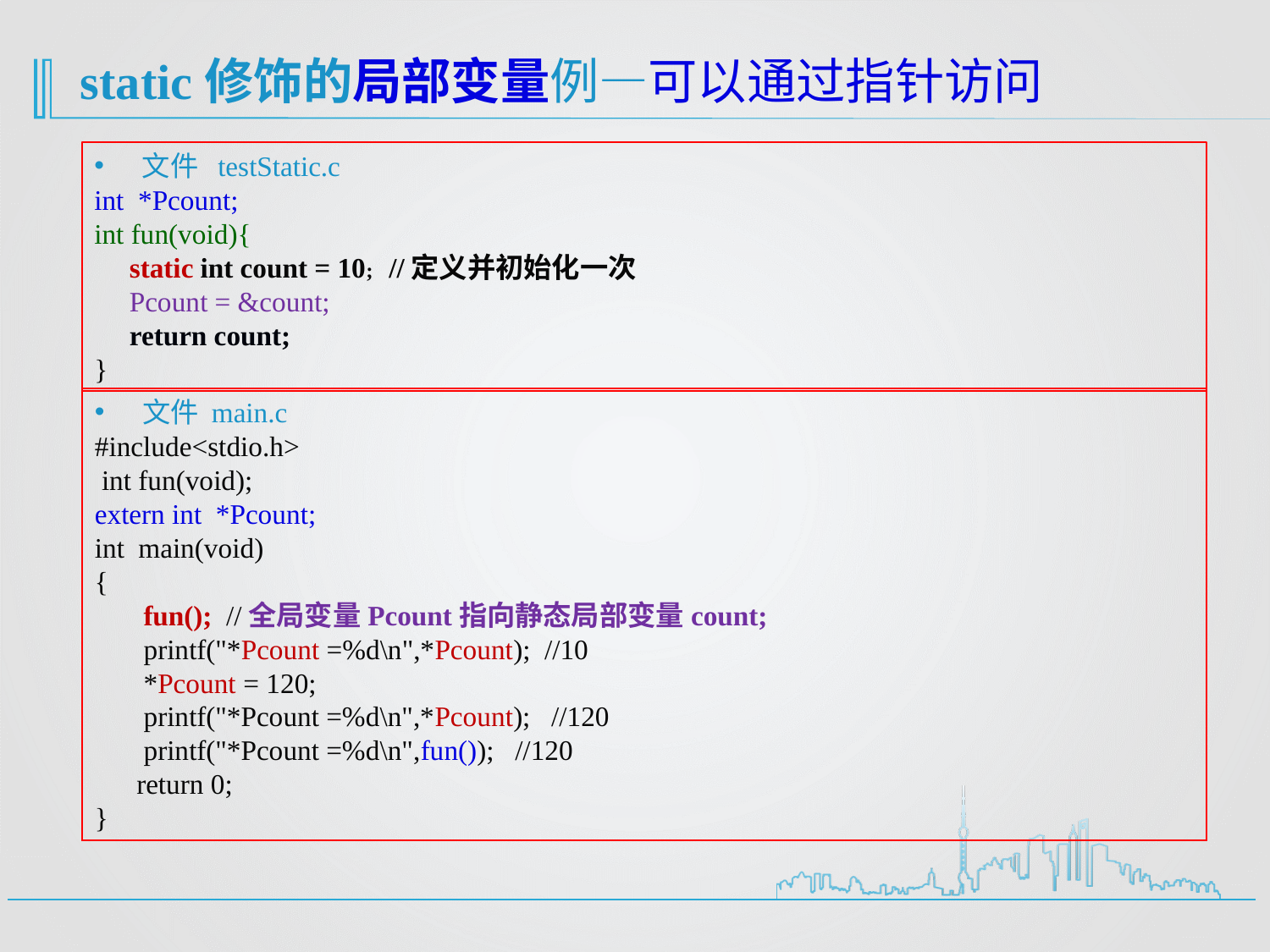

# static修饰的局部变量例—可以通过指针访问
文件  testStatic.c
int  *Pcount;
int fun(void){
     static int count = 10;   //定义并初始化一次
     Pcount = &count;
     return count;
}
文件 main.c
#include<stdio.h>
 int fun(void);
extern int  *Pcount;
int  main(void)
{
       fun();  //全局变量Pcount指向静态局部变量count;
       printf("*Pcount =%d\n",*Pcount);  //10
       *Pcount = 120;
       printf("*Pcount =%d\n",*Pcount);   //120
       printf("*Pcount =%d\n",fun());   //120
      return 0;
}